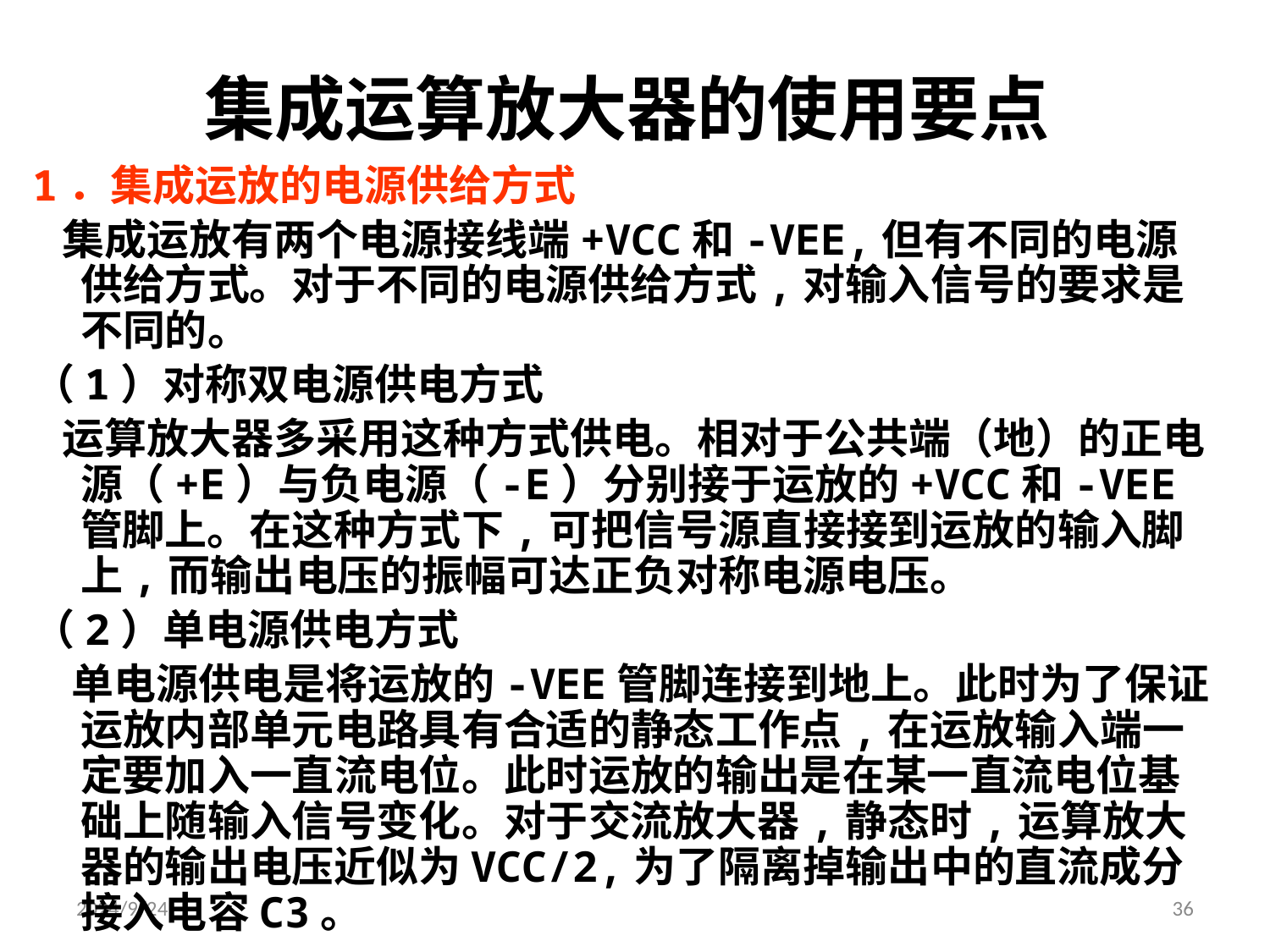

# 集成运算放大器的使用要点
1．集成运放的电源供给方式
  集成运放有两个电源接线端+VCC和-VEE,但有不同的电源供给方式。对于不同的电源供给方式,对输入信号的要求是不同的。
（1）对称双电源供电方式
  运算放大器多采用这种方式供电。相对于公共端（地）的正电源（+E）与负电源（-E）分别接于运放的+VCC和-VEE管脚上。在这种方式下,可把信号源直接接到运放的输入脚上,而输出电压的振幅可达正负对称电源电压。
（2）单电源供电方式
   单电源供电是将运放的-VEE管脚连接到地上。此时为了保证运放内部单元电路具有合适的静态工作点,在运放输入端一定要加入一直流电位。此时运放的输出是在某一直流电位基础上随输入信号变化。对于交流放大器,静态时,运算放大器的输出电压近似为VCC/2,为了隔离掉输出中的直流成分接入电容C3。

2024/9/24
36